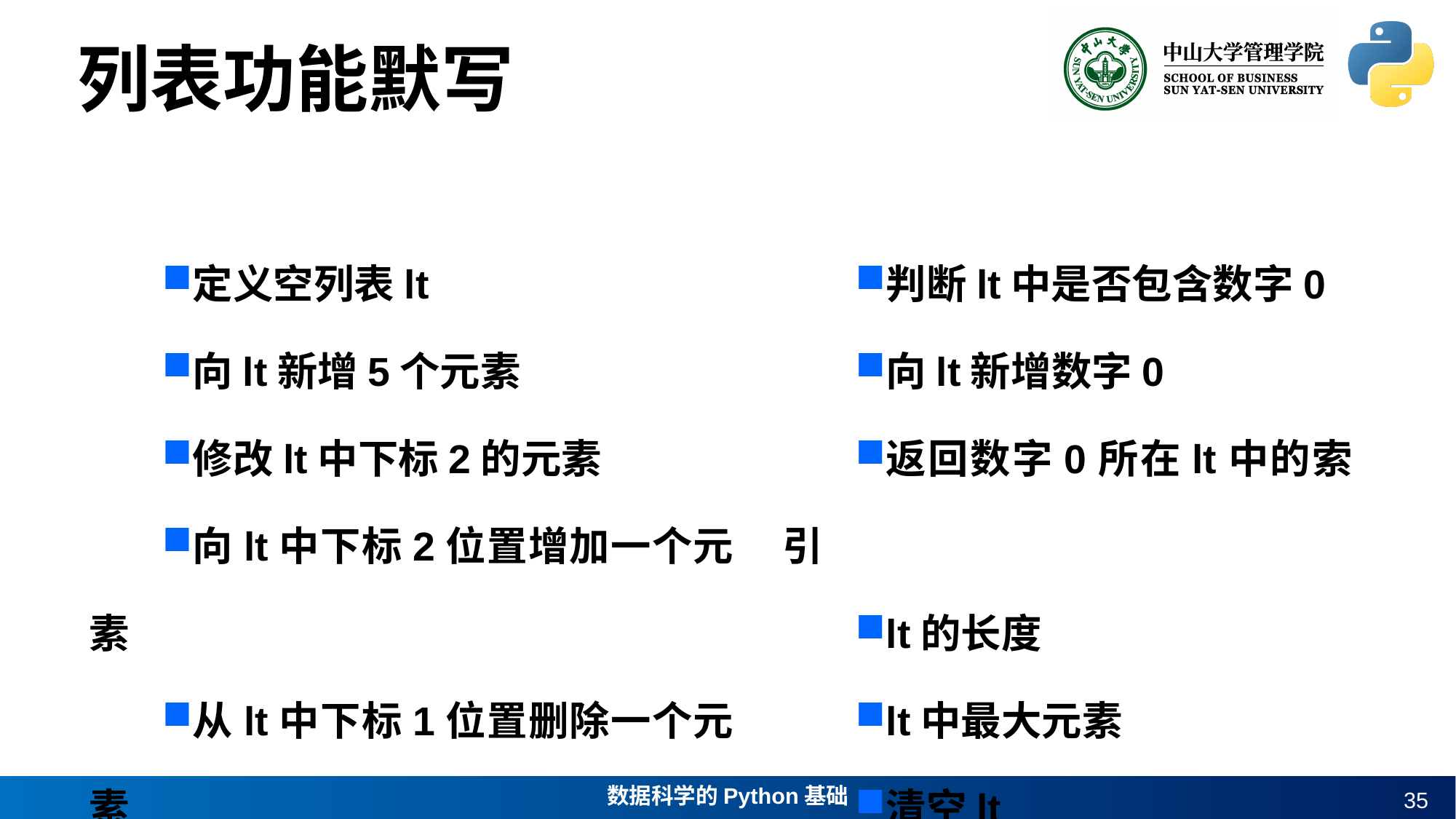

列表功能默写
定义空列表lt
向lt新增5个元素
修改lt中下标2的元素
向lt中下标2位置增加一个元素
从lt中下标1位置删除一个元素
删除lt中下标1-3位置的元素
判断lt中是否包含数字0
向lt新增数字0
返回数字0所在lt中的索引
lt的长度
lt中最大元素
清空lt